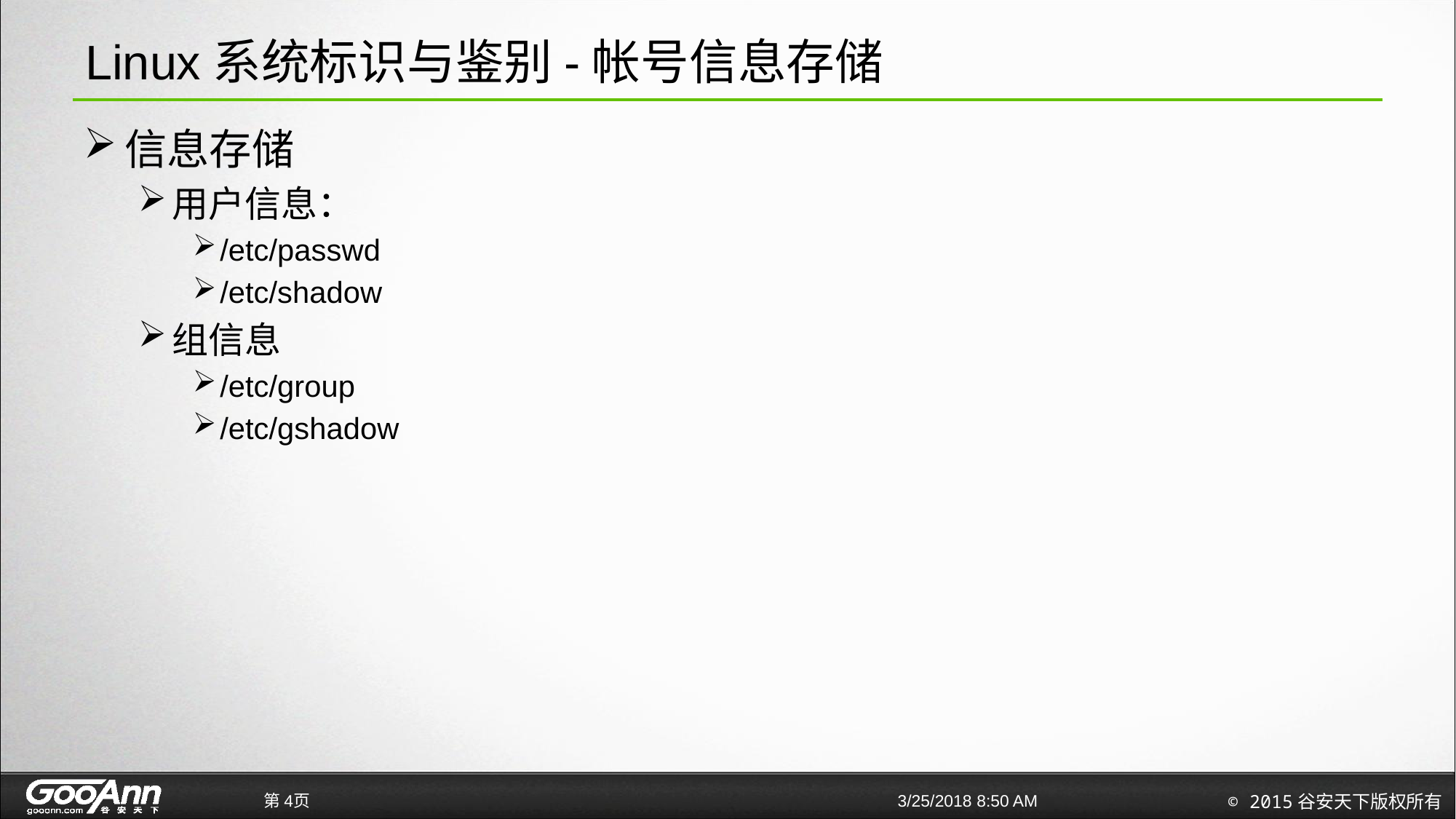

# Linux系统标识与鉴别-帐号信息存储
信息存储
用户信息：
/etc/passwd
/etc/shadow
组信息
/etc/group
/etc/gshadow